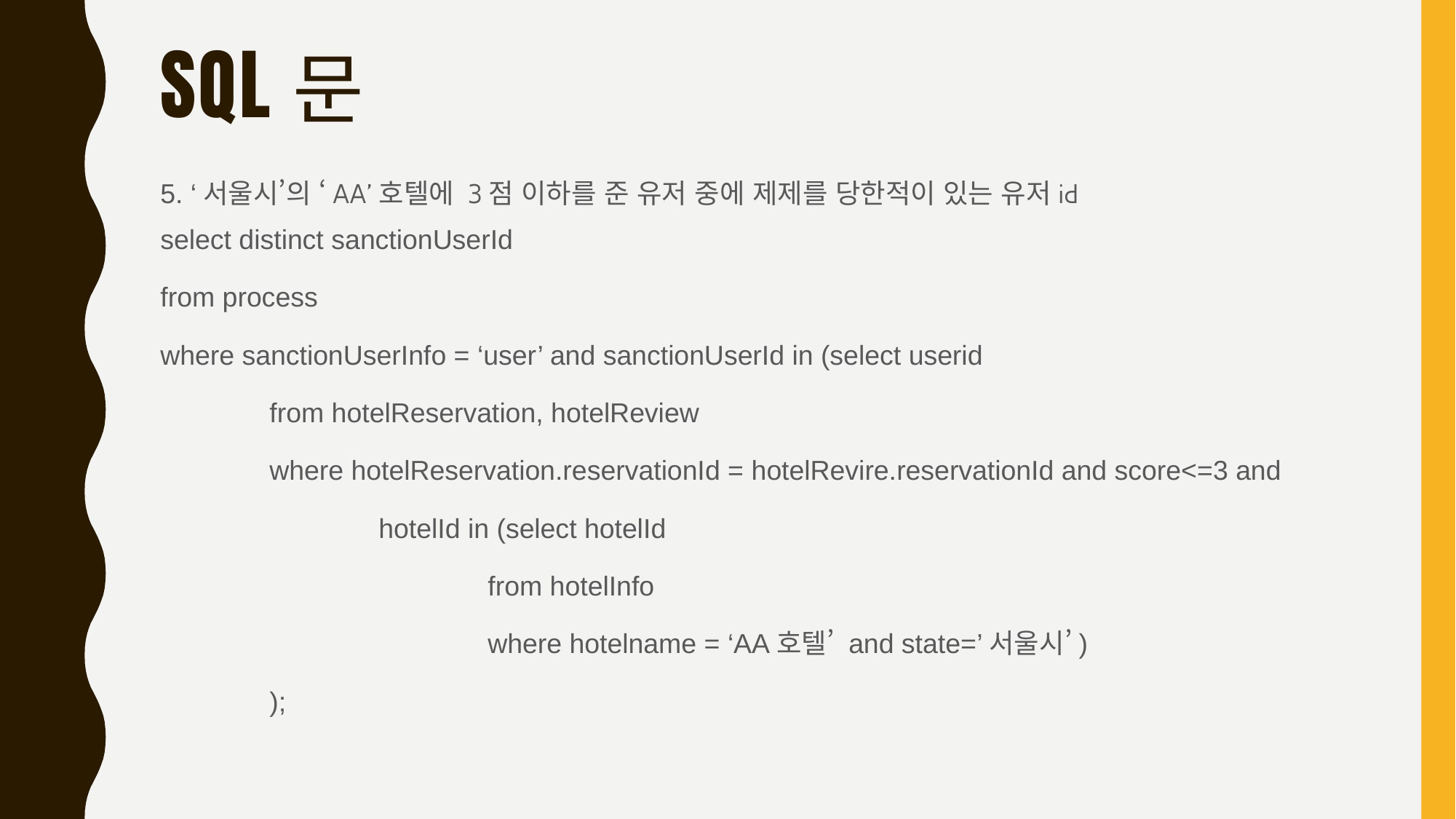

# sql문
5. ‘서울시’의 ‘AA’호텔에 3점 이하를 준 유저 중에 제제를 당한적이 있는 유저id
select distinct sanctionUserId
from process
where sanctionUserInfo = ‘user’ and sanctionUserId in (select userid
	from hotelReservation, hotelReview
	where hotelReservation.reservationId = hotelRevire.reservationId and score<=3 and
		hotelId in (select hotelId
			from hotelInfo
			where hotelname = ‘AA호텔’ and state=’서울시’)
	);